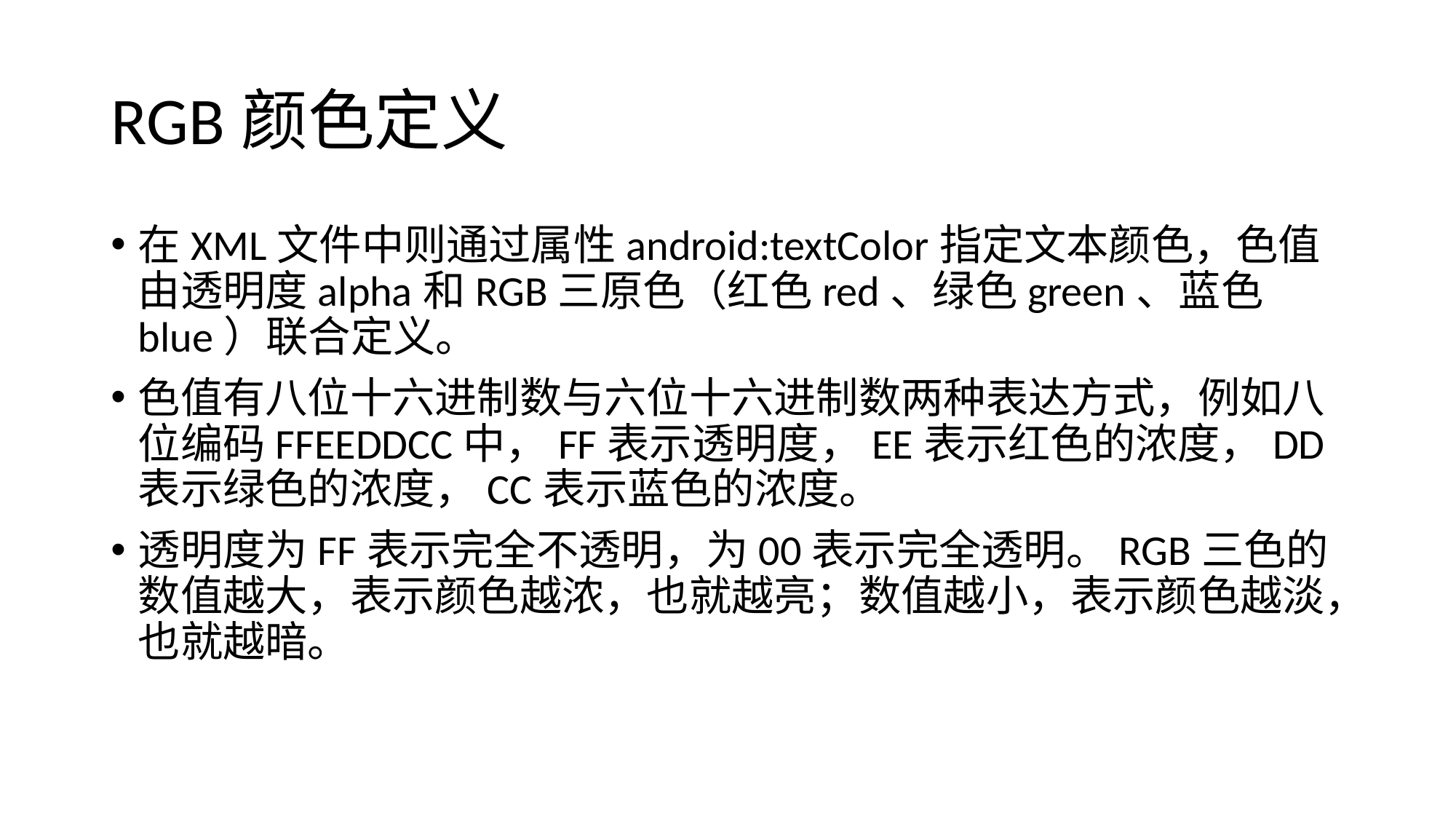

# RGB颜色定义
在XML文件中则通过属性android:textColor指定文本颜色，色值由透明度alpha和RGB三原色（红色red、绿色green、蓝色blue）联合定义。
色值有八位十六进制数与六位十六进制数两种表达方式，例如八位编码FFEEDDCC中，FF表示透明度，EE表示红色的浓度，DD表示绿色的浓度，CC表示蓝色的浓度。
透明度为FF表示完全不透明，为00表示完全透明。RGB三色的数值越大，表示颜色越浓，也就越亮；数值越小，表示颜色越淡，也就越暗。